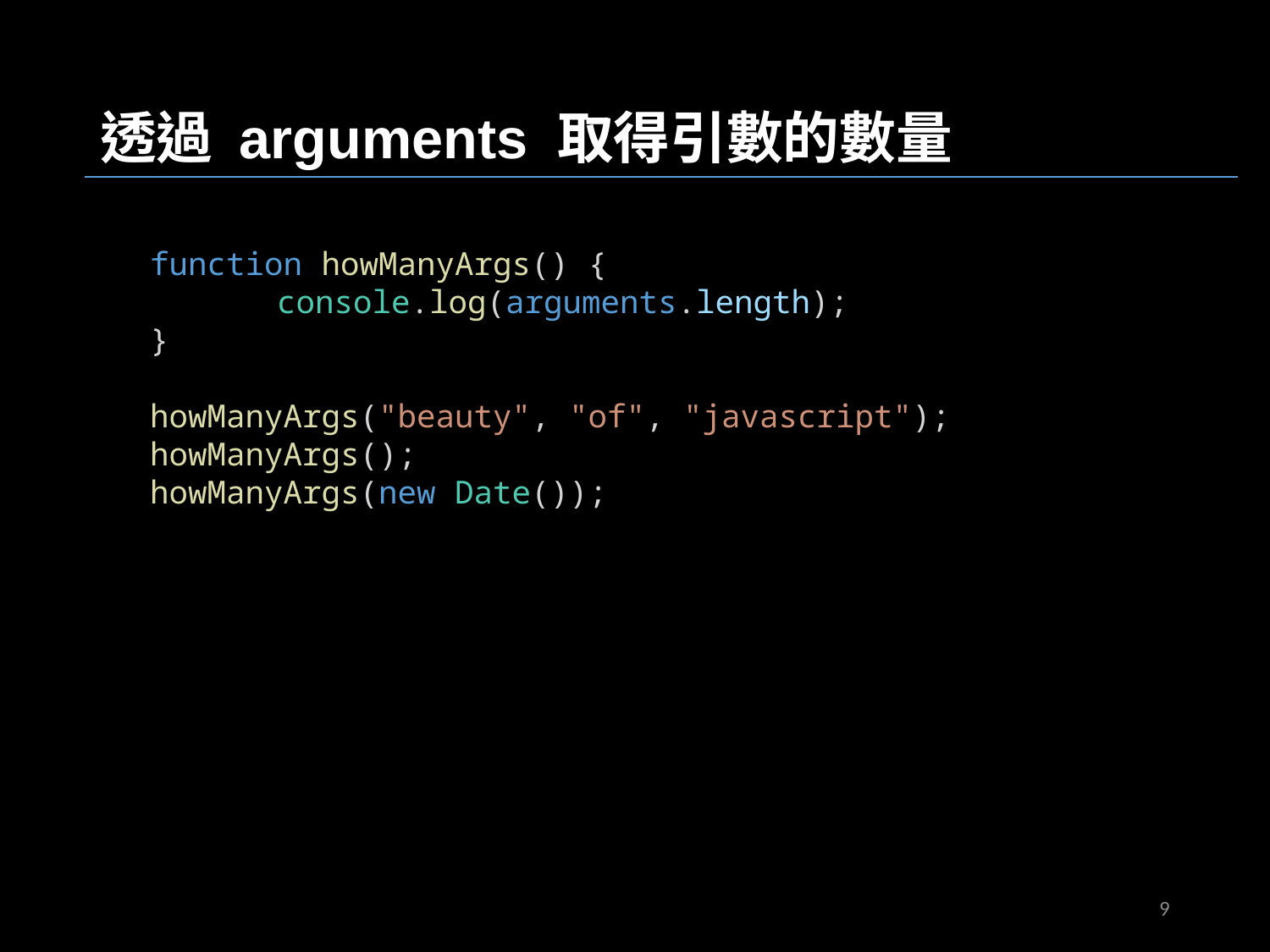

透過 arguments 取得引數的數量

function howManyArgs() {
	console.log(arguments.length);
}
howManyArgs("beauty", "of", "javascript");
howManyArgs();
howManyArgs(new Date());

JavaScriptObjects02.js

9